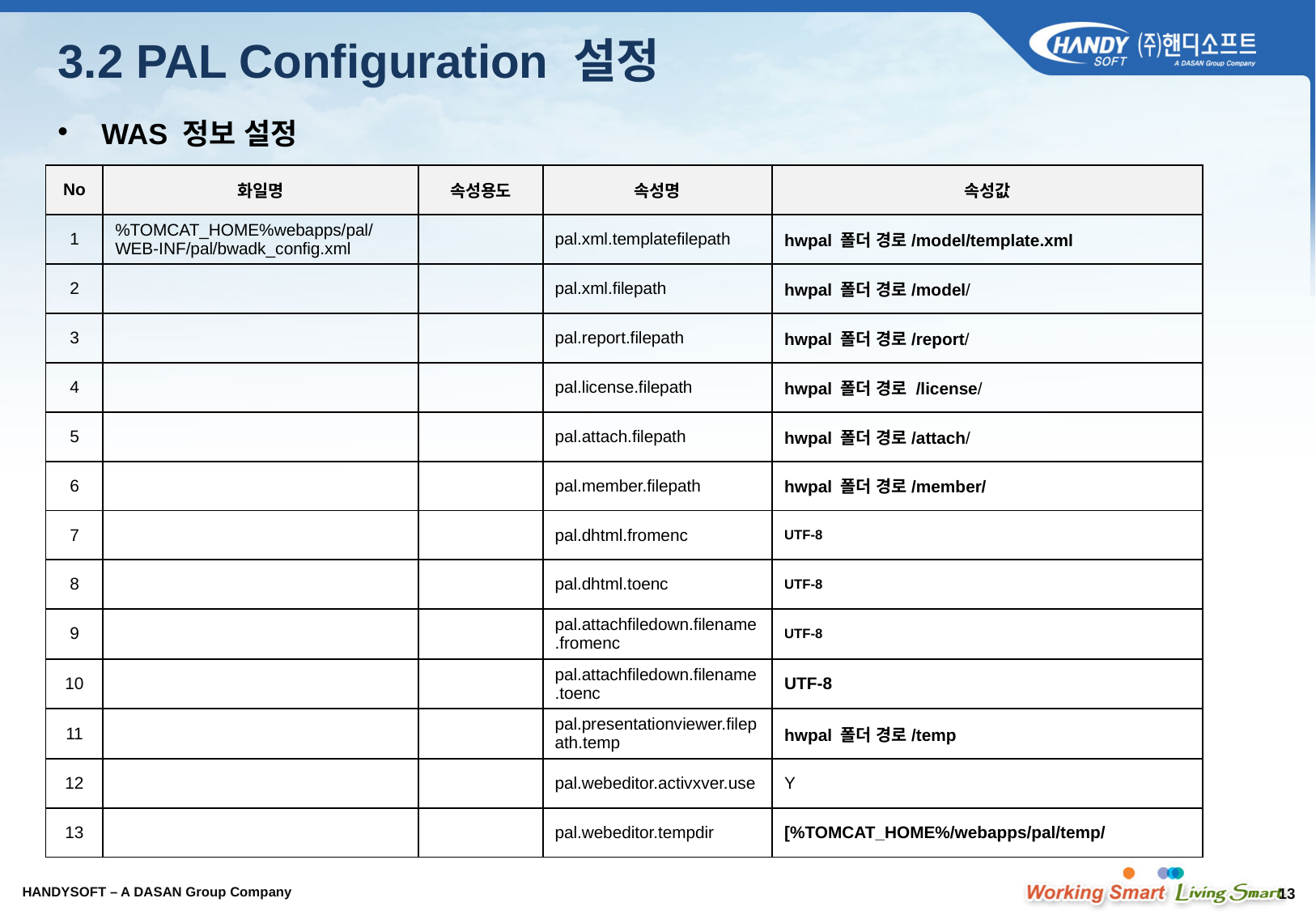

# 3.2 PAL Configuration 설정
WAS 정보 설정
| No | 화일명 | 속성용도 | 속성명 | 속성값 |
| --- | --- | --- | --- | --- |
| 1 | %TOMCAT\_HOME%webapps/pal/WEB-INF/pal/bwadk\_config.xml |  | pal.xml.templatefilepath | hwpal 폴더 경로/model/template.xml |
| 2 |  |  | pal.xml.filepath | hwpal 폴더 경로/model/ |
| 3 |  |  | pal.report.filepath | hwpal 폴더 경로/report/ |
| 4 |  |  | pal.license.filepath | hwpal 폴더 경로 /license/ |
| 5 |  |  | pal.attach.filepath | hwpal 폴더 경로/attach/ |
| 6 |  |  | pal.member.filepath | hwpal 폴더 경로/member/ |
| 7 |  |  | pal.dhtml.fromenc | UTF-8 |
| 8 |  |  | pal.dhtml.toenc | UTF-8 |
| 9 |  |  | pal.attachfiledown.filename.fromenc | UTF-8 |
| 10 |  |  | pal.attachfiledown.filename.toenc | UTF-8 |
| 11 |  |  | pal.presentationviewer.filepath.temp | hwpal 폴더 경로/temp |
| 12 |  |  | pal.webeditor.activxver.use | Y |
| 13 |  |  | pal.webeditor.tempdir | [%TOMCAT\_HOME%/webapps/pal/temp/ |